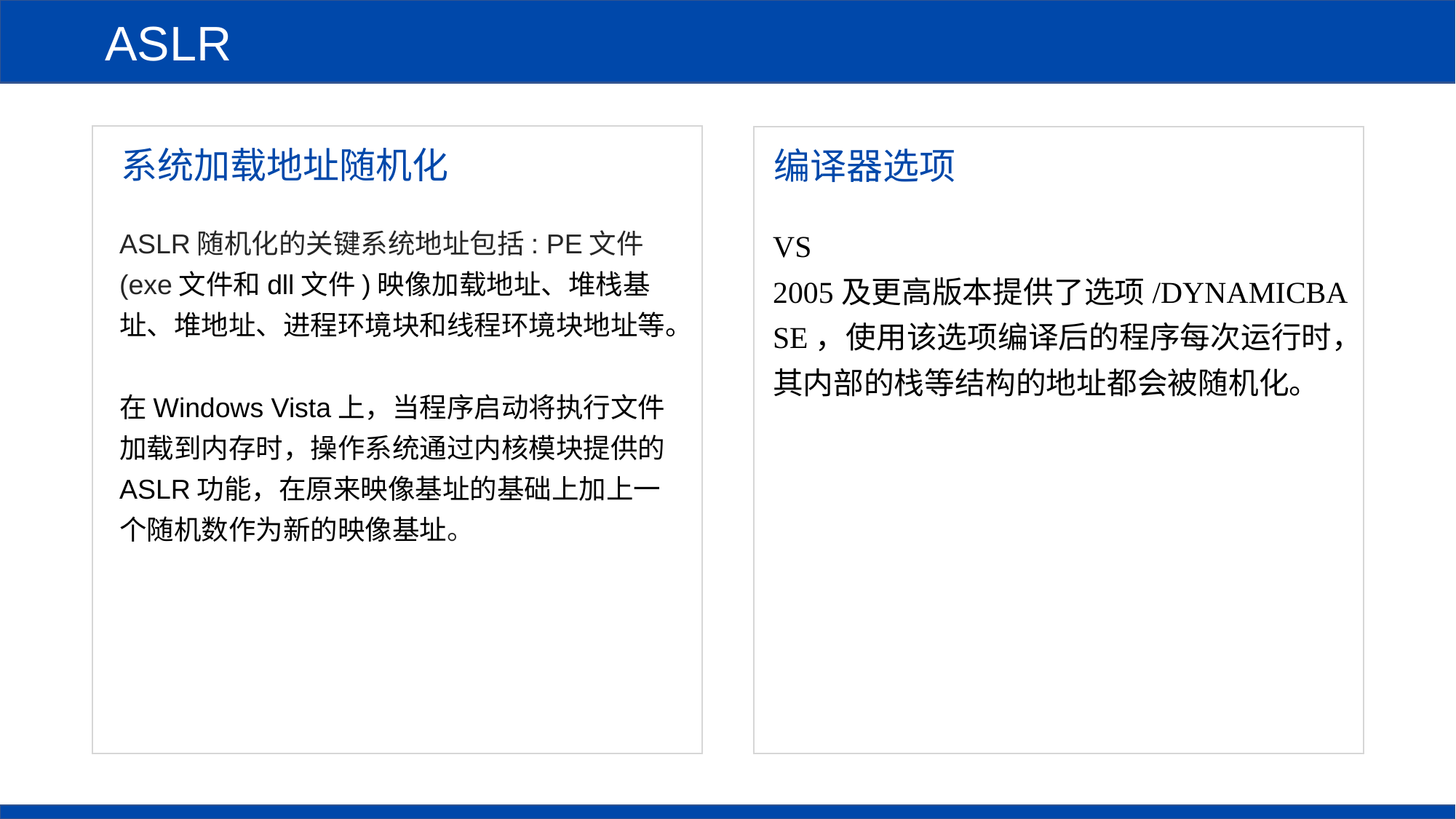

ASLR

系统加载地址随机化
编译器选项
VS 2005及更高版本提供了选项/DYNAMICBASE，使用该选项编译后的程序每次运行时，其内部的栈等结构的地址都会被随机化。
ASLR随机化的关键系统地址包括: PE文件(exe文件和dll文件)映像加载地址、堆栈基址、堆地址、进程环境块和线程环境块地址等。

在Windows Vista上，当程序启动将执行文件加载到内存时，操作系统通过内核模块提供的ASLR功能，在原来映像基址的基础上加上一个随机数作为新的映像基址。